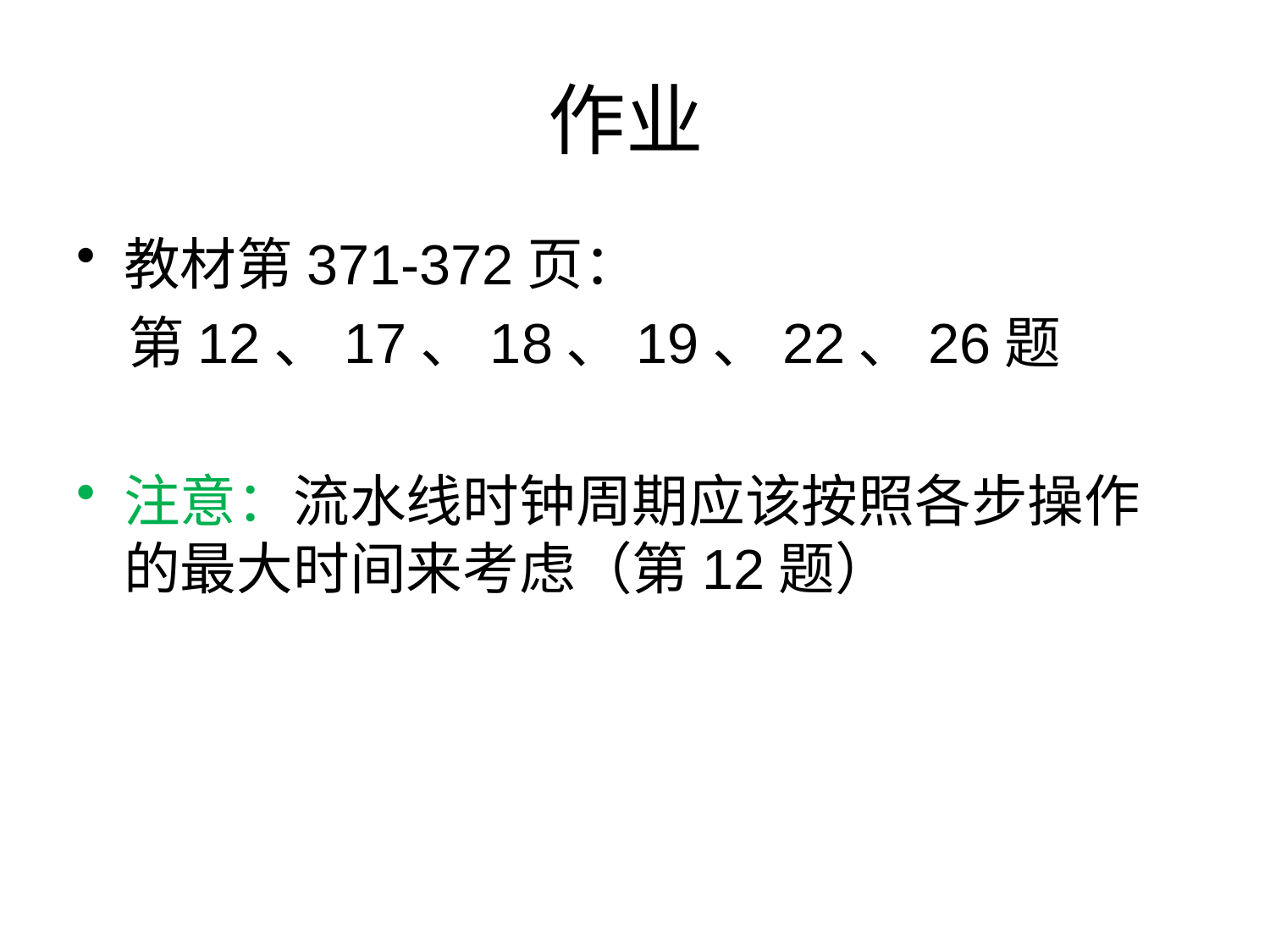

# 作业
教材第371-372页：
   第12、17、18、19、22、26题

注意：流水线时钟周期应该按照各步操作的最大时间来考虑（第12题）